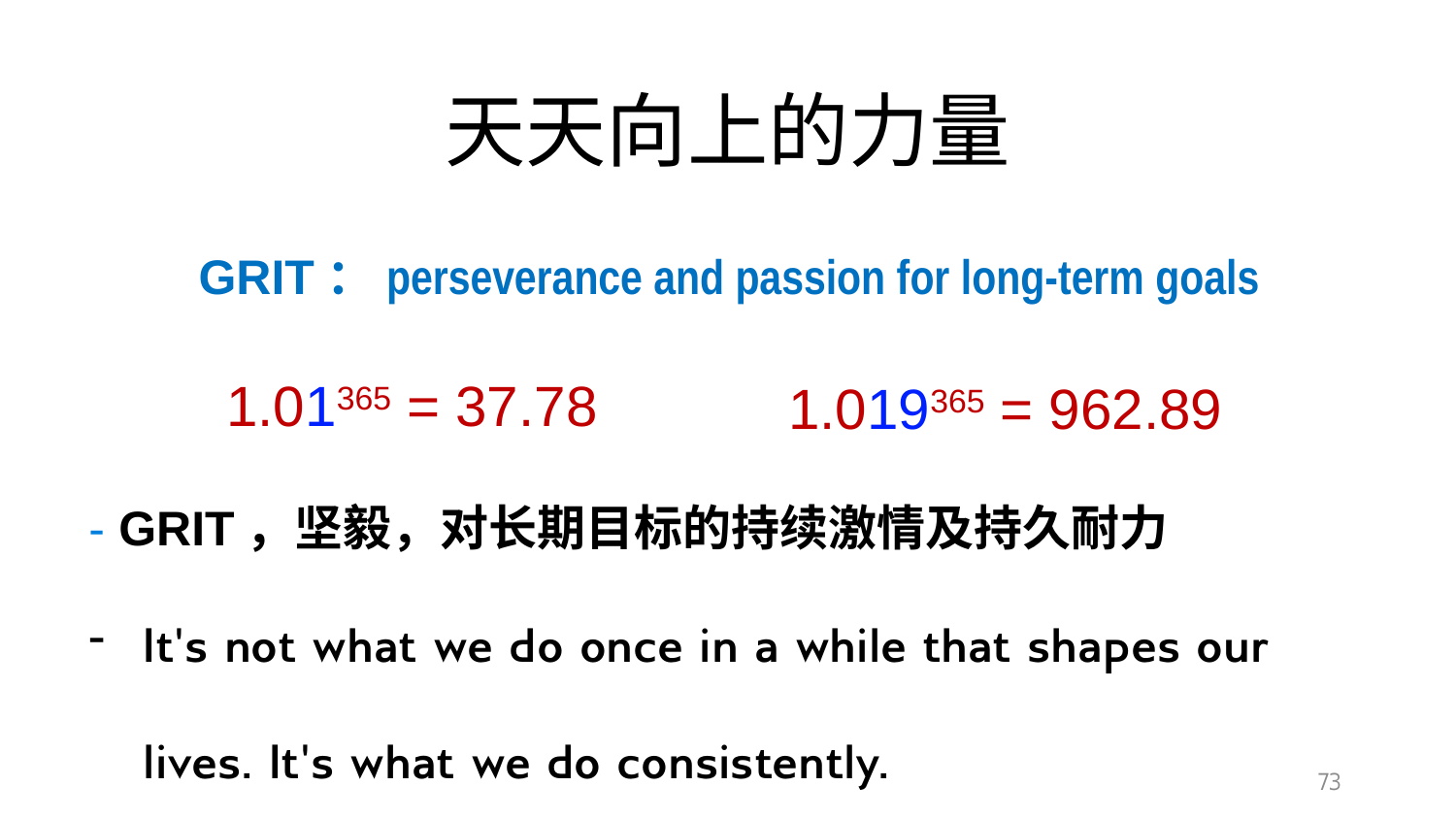

天天向上的力量
GRIT：perseverance and passion for long-term goals
1.01365 = 37.78
1.019365 = 962.89
- GRIT，坚毅，对长期目标的持续激情及持久耐力
It's not what we do once in a while that shapes our lives. It's what we do consistently.
73